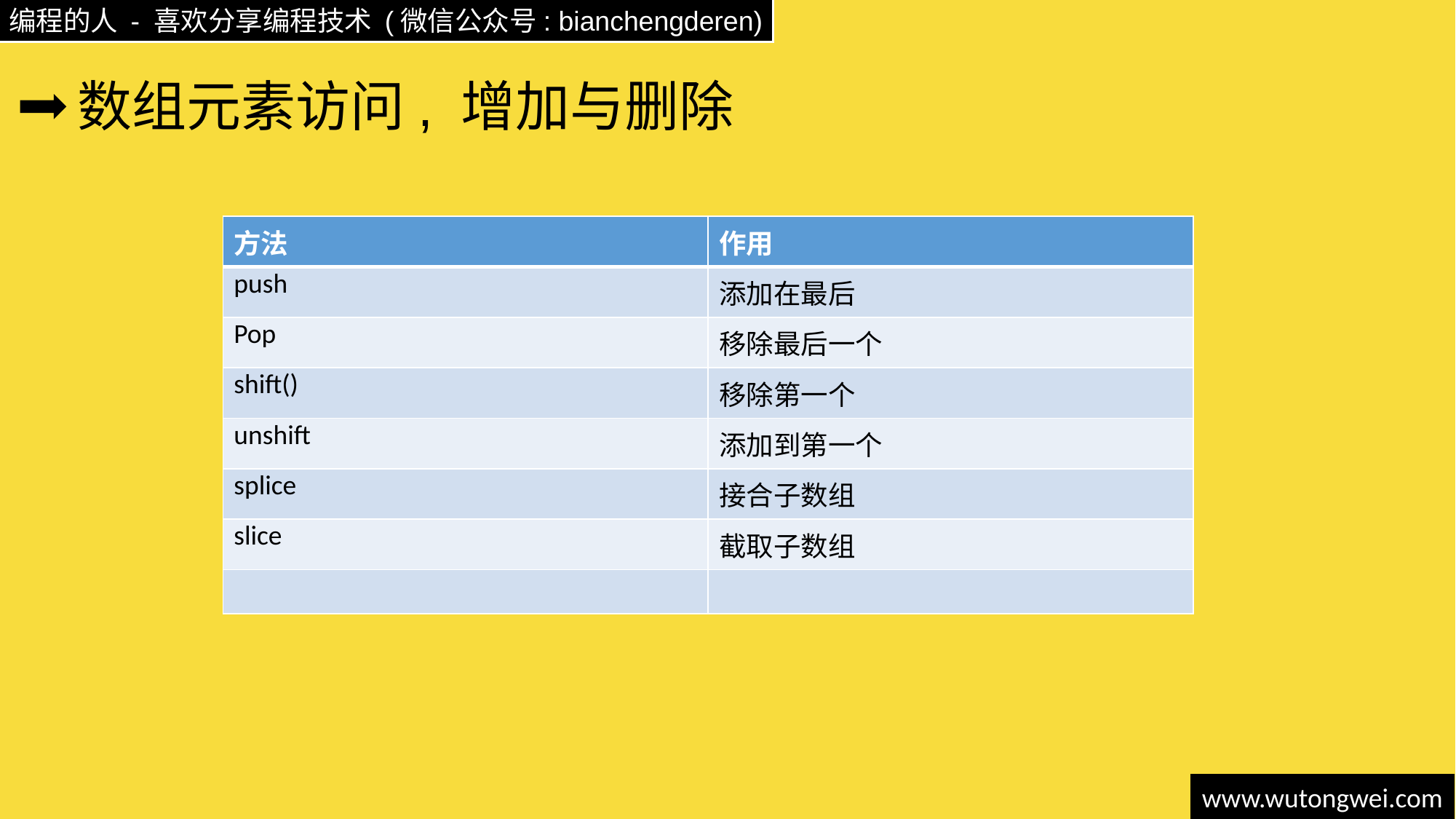

# 数组元素访问, 增加与删除
| 方法 | 作用 |
| --- | --- |
| push | 添加在最后 |
| Pop | 移除最后一个 |
| shift() | 移除第一个 |
| unshift | 添加到第一个 |
| splice | 接合子数组 |
| slice | 截取子数组 |
|  |  |